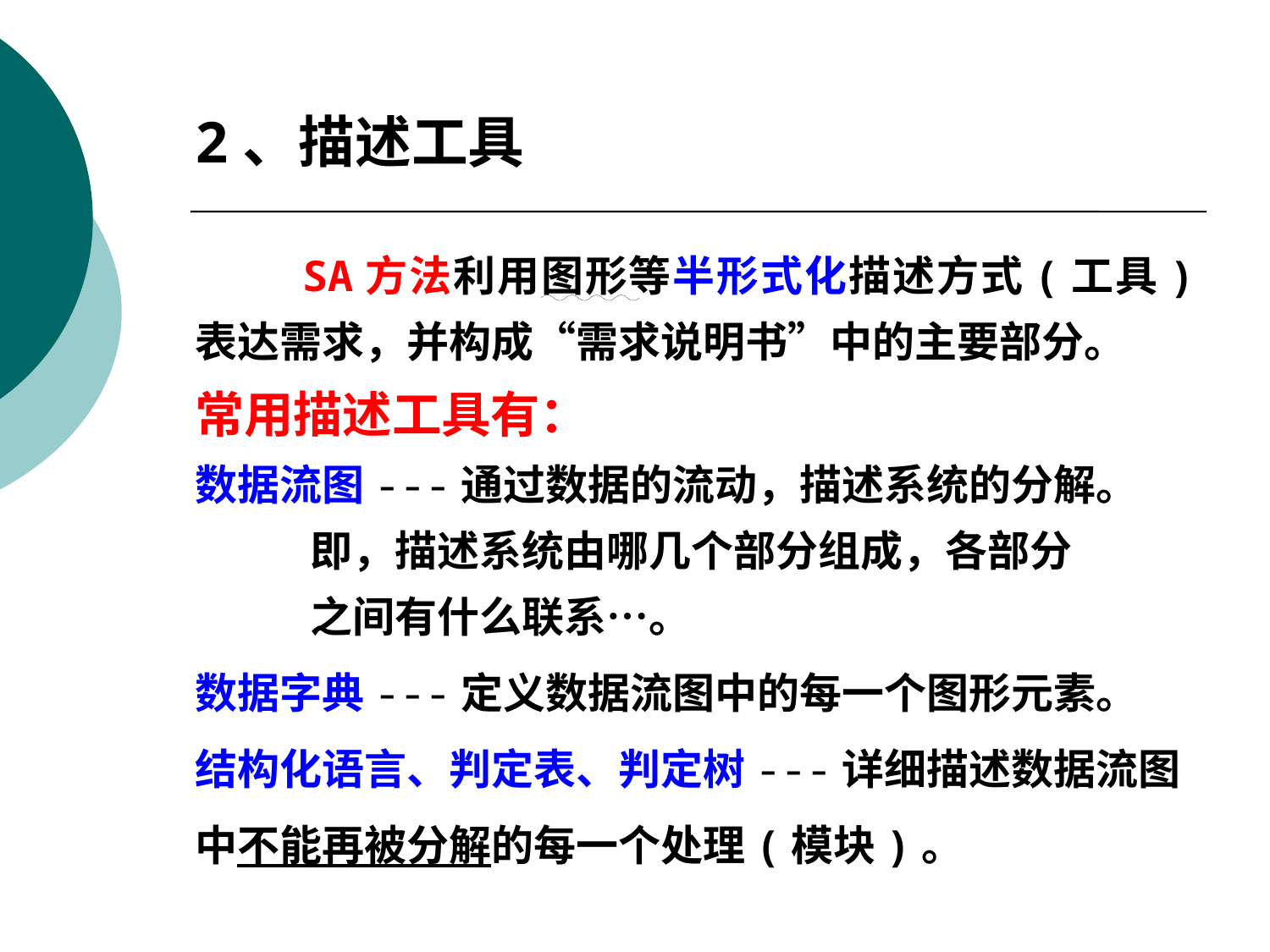

2、描述工具
    SA方法利用图形等半形式化描述方式(工具)表达需求，并构成“需求说明书”中的主要部分。
常用描述工具有：
数据流图---通过数据的流动，描述系统的分解。
           即，描述系统由哪几个部分组成，各部分
           之间有什么联系…。
数据字典---定义数据流图中的每一个图形元素。
结构化语言、判定表、判定树---详细描述数据流图中不能再被分解的每一个处理(模块)。